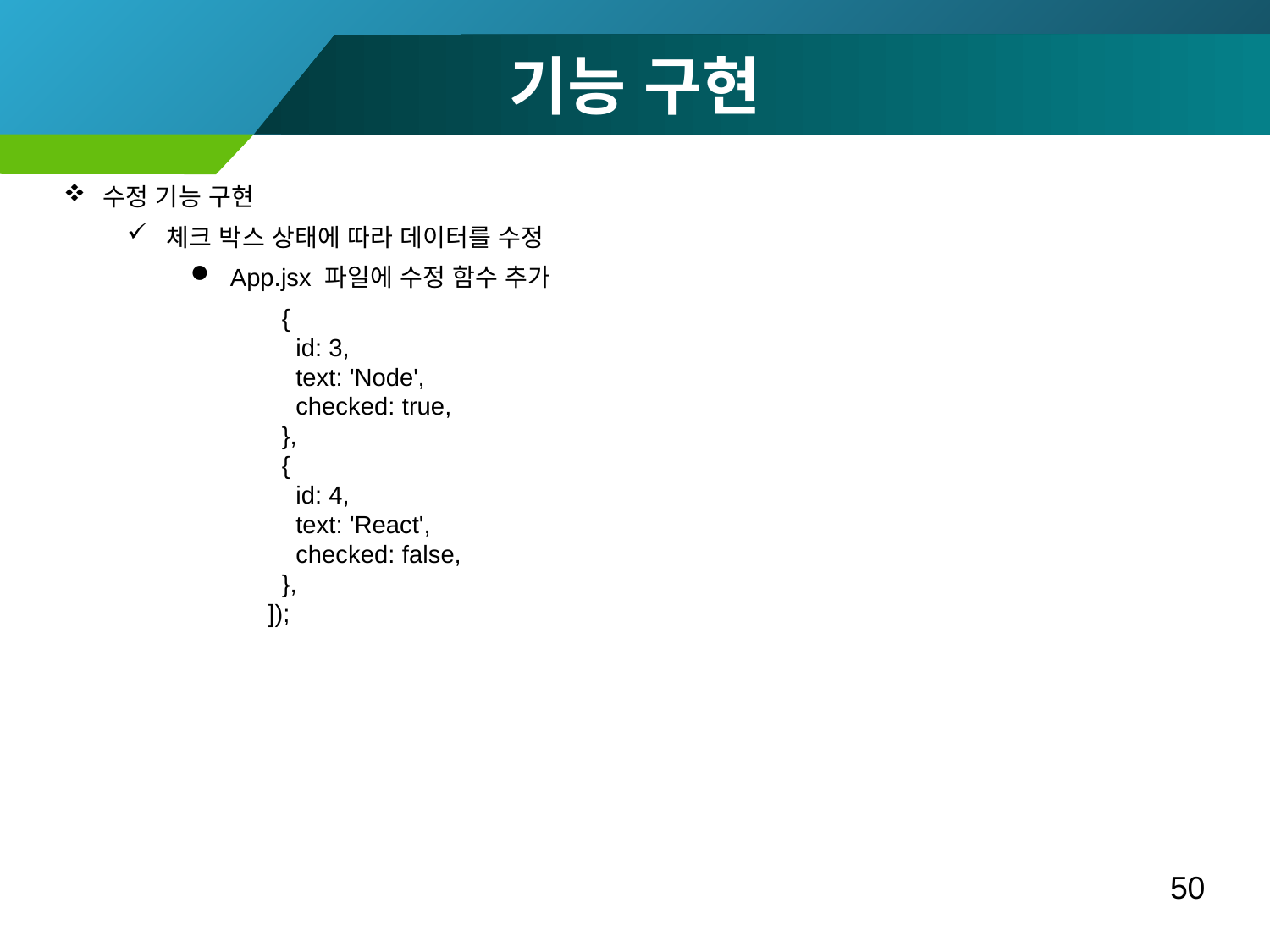

기능 구현
수정 기능 구현
체크 박스 상태에 따라 데이터를 수정
App.jsx 파일에 수정 함수 추가
    {
      id: 3,
      text: 'Node',
      checked: true,
    },
    {
      id: 4,
      text: 'React',
      checked: false,
    },
  ]);
50